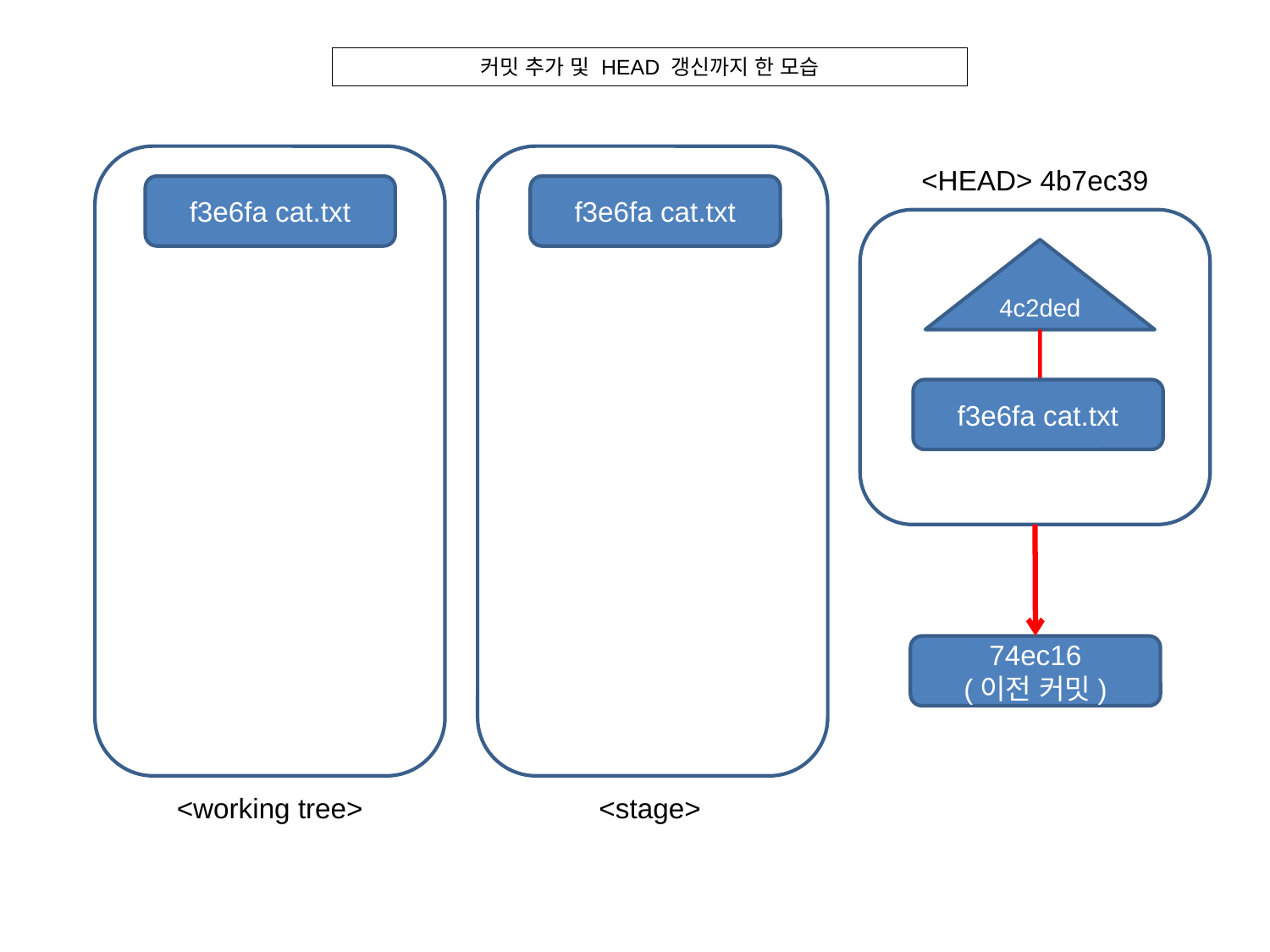

커밋 추가 및 HEAD 갱신까지 한 모습

<HEAD> 4b7ec39
f3e6fa cat.txt
f3e6fa cat.txt

4c2ded
f3e6fa cat.txt
74ec16
(이전 커밋)
<working tree>
<stage>